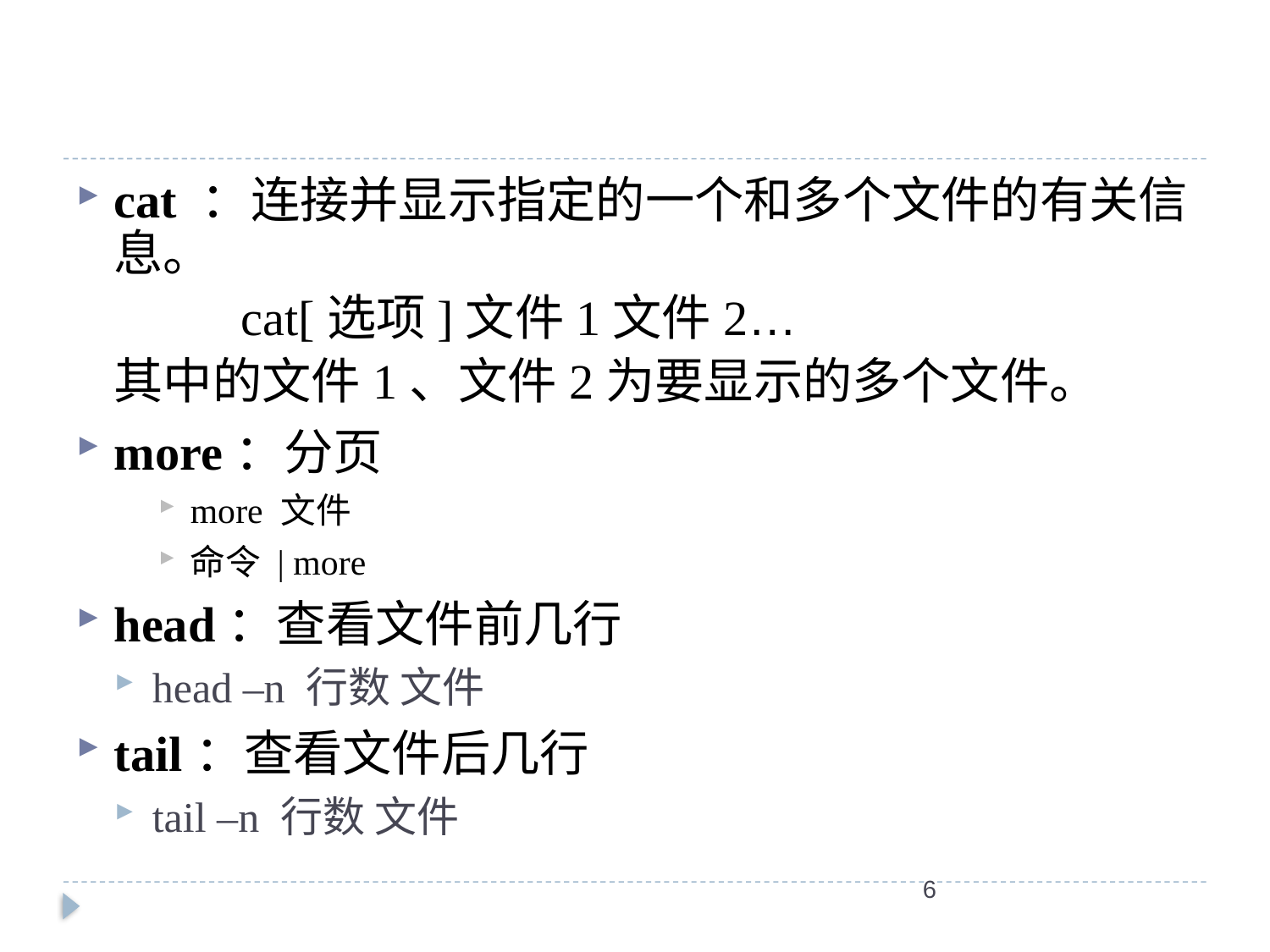

#
cat ：连接并显示指定的一个和多个文件的有关信息。
		cat[选项]文件1文件2…
	其中的文件1、文件2为要显示的多个文件。
more：分页
more 文件
命令 | more
head：查看文件前几行
head –n 行数 文件
tail：查看文件后几行
tail –n 行数 文件

6